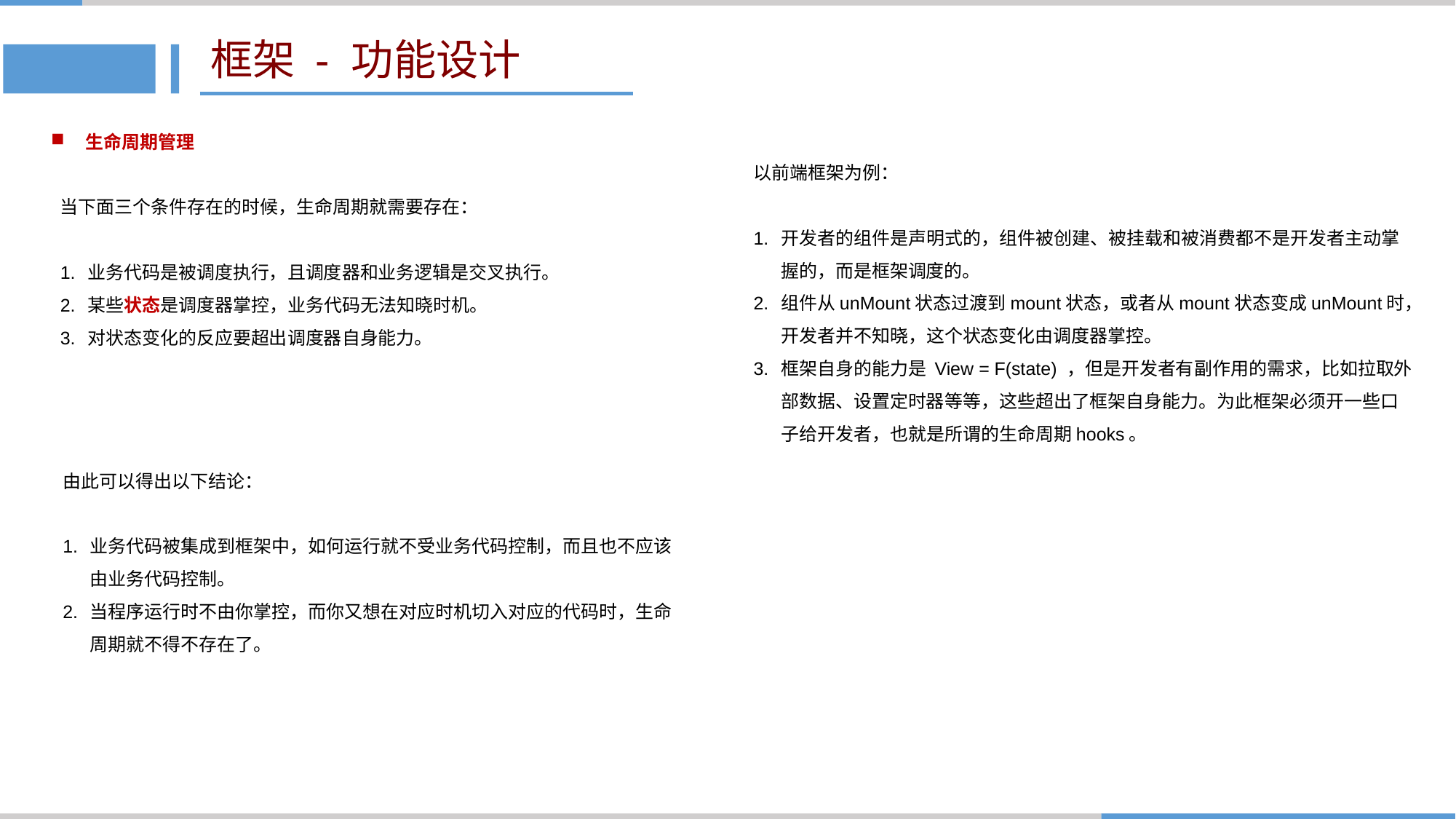

# 框架 - 功能设计

生命周期管理
以前端框架为例：

开发者的组件是声明式的，组件被创建、被挂载和被消费都不是开发者主动掌握的，而是框架调度的。
组件从unMount状态过渡到mount状态，或者从mount状态变成unMount时，开发者并不知晓，这个状态变化由调度器掌控。
框架自身的能力是 View = F(state) ，但是开发者有副作用的需求，比如拉取外部数据、设置定时器等等，这些超出了框架自身能力。为此框架必须开一些口子给开发者，也就是所谓的生命周期hooks。
当下面三个条件存在的时候，生命周期就需要存在：

业务代码是被调度执行，且调度器和业务逻辑是交叉执行。
某些状态是调度器掌控，业务代码无法知晓时机。
对状态变化的反应要超出调度器自身能力。
由此可以得出以下结论：

业务代码被集成到框架中，如何运行就不受业务代码控制，而且也不应该由业务代码控制。
当程序运行时不由你掌控，而你又想在对应时机切入对应的代码时，生命周期就不得不存在了。